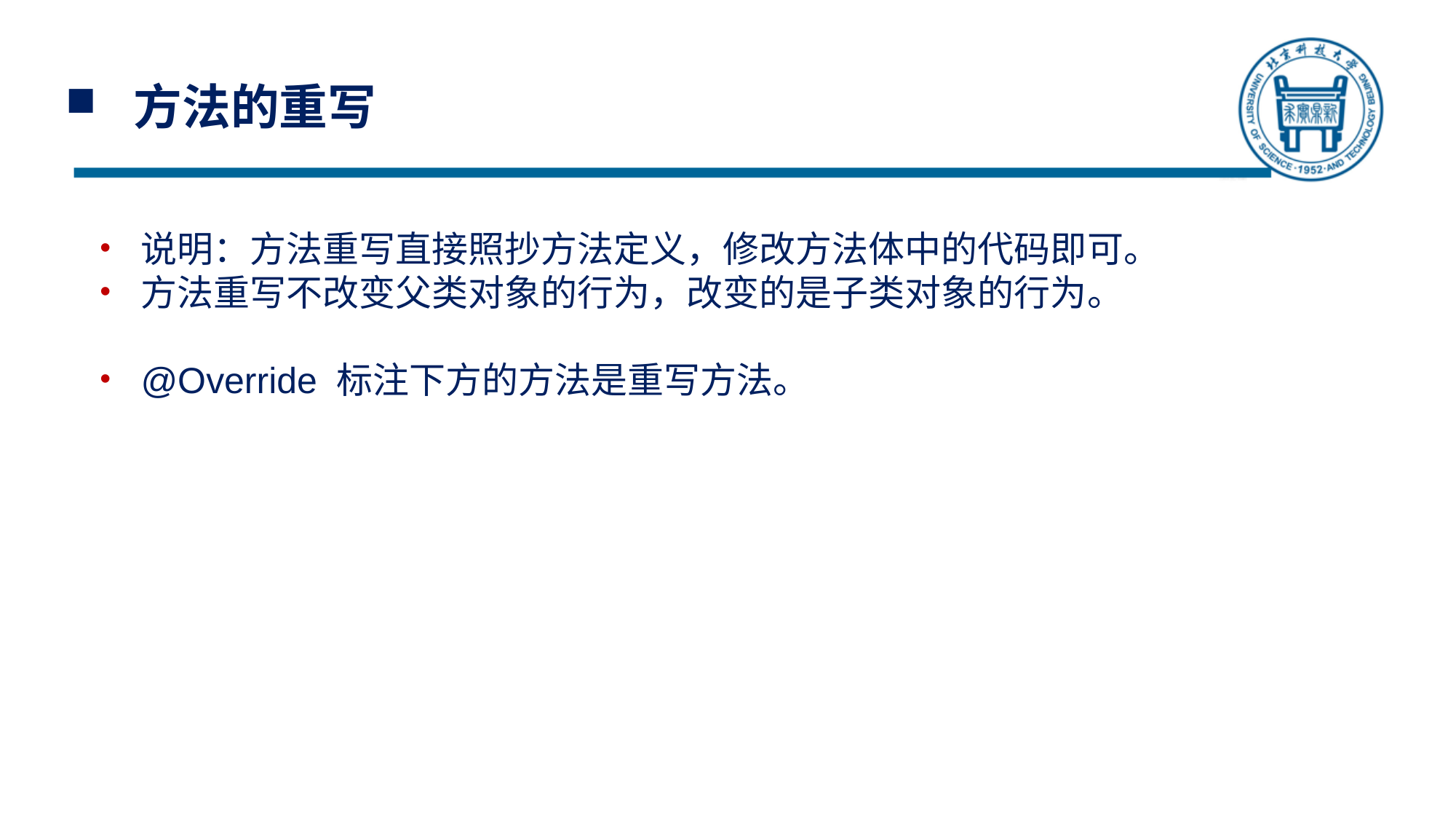

# 方法的重写
说明：方法重写直接照抄方法定义，修改方法体中的代码即可。
方法重写不改变父类对象的行为，改变的是子类对象的行为。

@Override 标注下方的方法是重写方法。